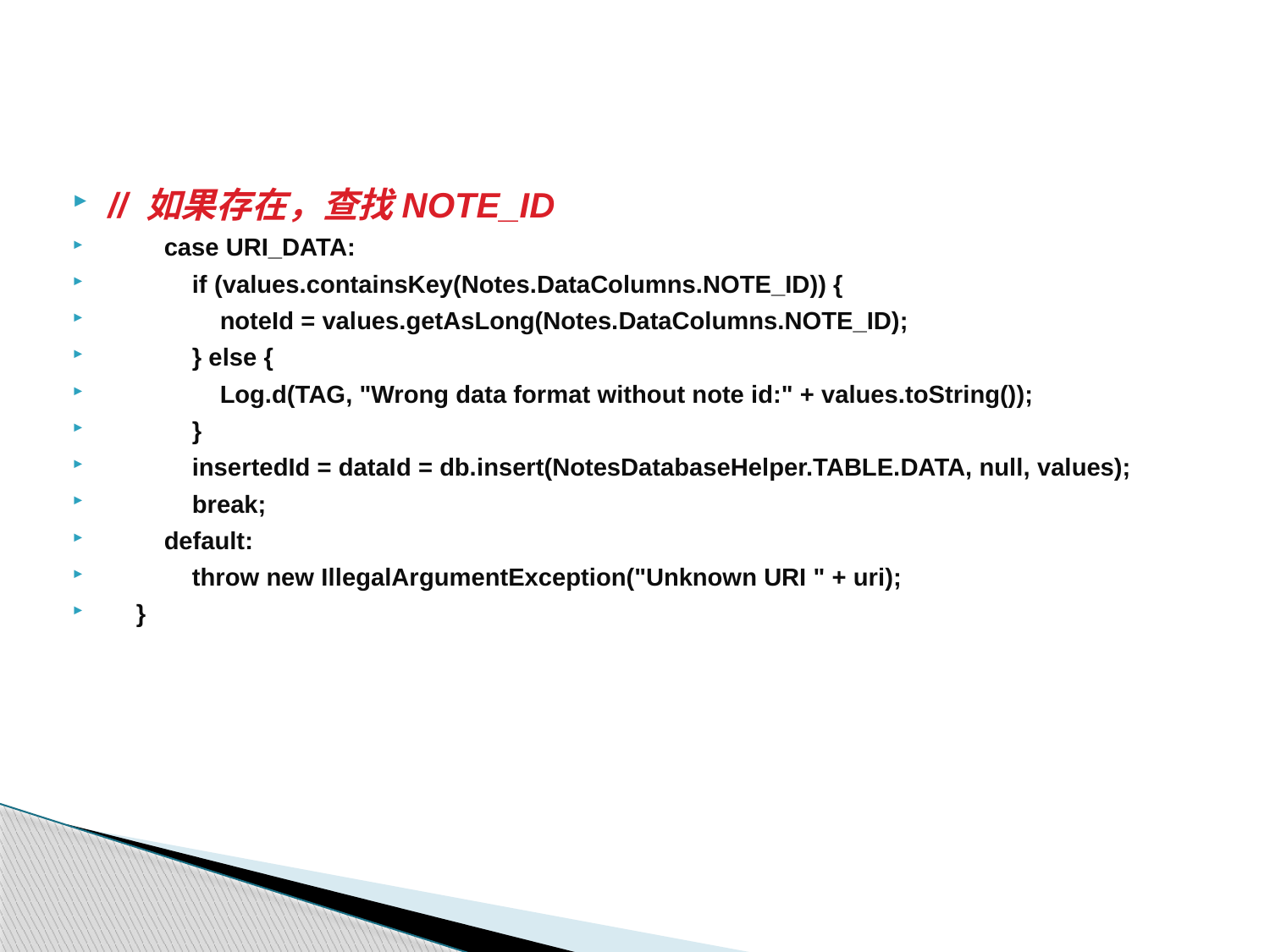

// 如果存在，查找NOTE_ID
        case URI_DATA:
            if (values.containsKey(Notes.DataColumns.NOTE_ID)) {
                noteId = values.getAsLong(Notes.DataColumns.NOTE_ID);
            } else {
                Log.d(TAG, "Wrong data format without note id:" + values.toString());
            }
            insertedId = dataId = db.insert(NotesDatabaseHelper.TABLE.DATA, null, values);
            break;
        default:
            throw new IllegalArgumentException("Unknown URI " + uri);
    }